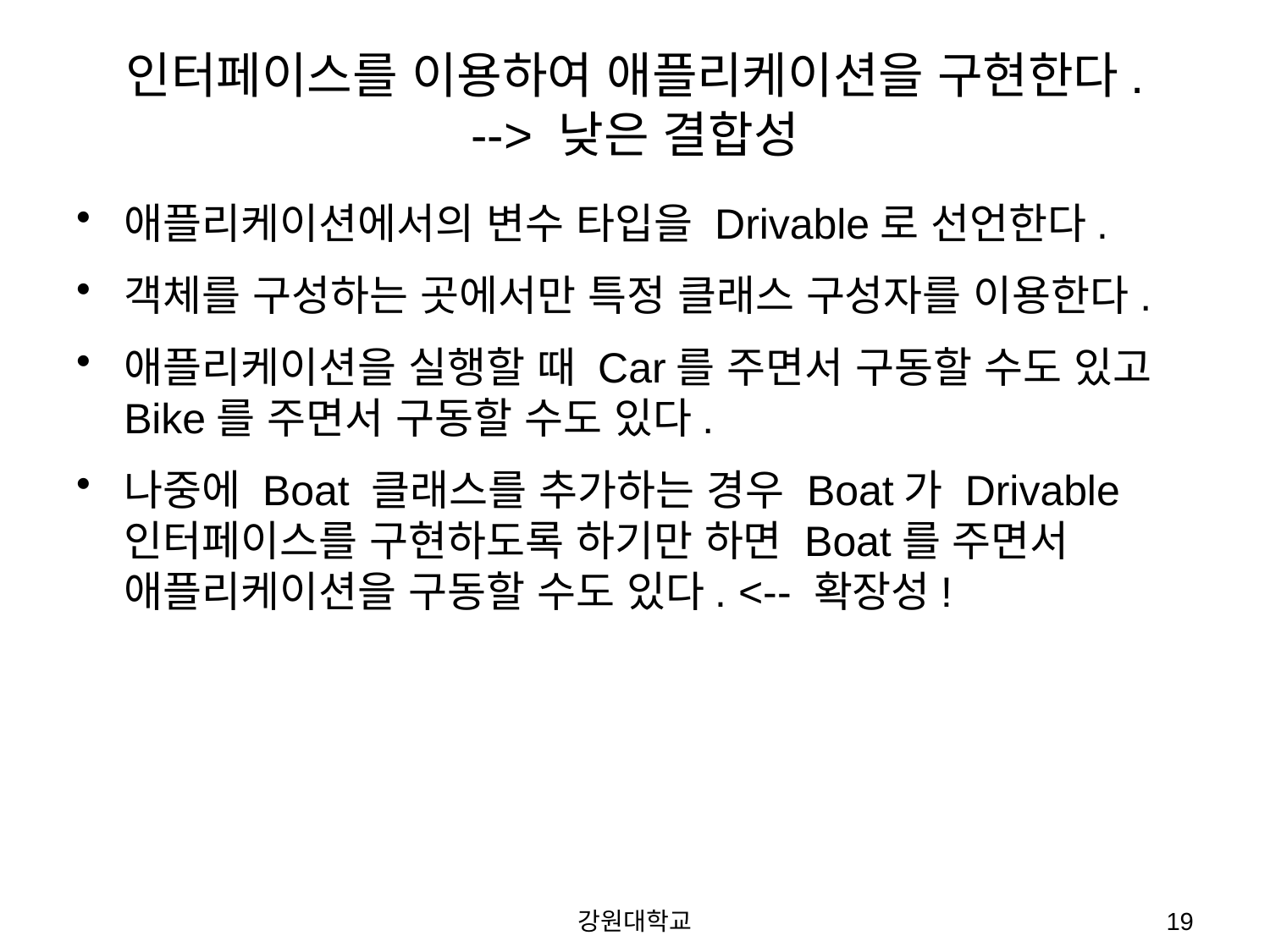

# 인터페이스를 이용하여 애플리케이션을 구현한다. --> 낮은 결합성
애플리케이션에서의 변수 타입을 Drivable로 선언한다.
객체를 구성하는 곳에서만 특정 클래스 구성자를 이용한다.
애플리케이션을 실행할 때 Car를 주면서 구동할 수도 있고 Bike를 주면서 구동할 수도 있다.
나중에 Boat 클래스를 추가하는 경우 Boat가 Drivable 인터페이스를 구현하도록 하기만 하면 Boat를 주면서 애플리케이션을 구동할 수도 있다. <-- 확장성!
강원대학교
19